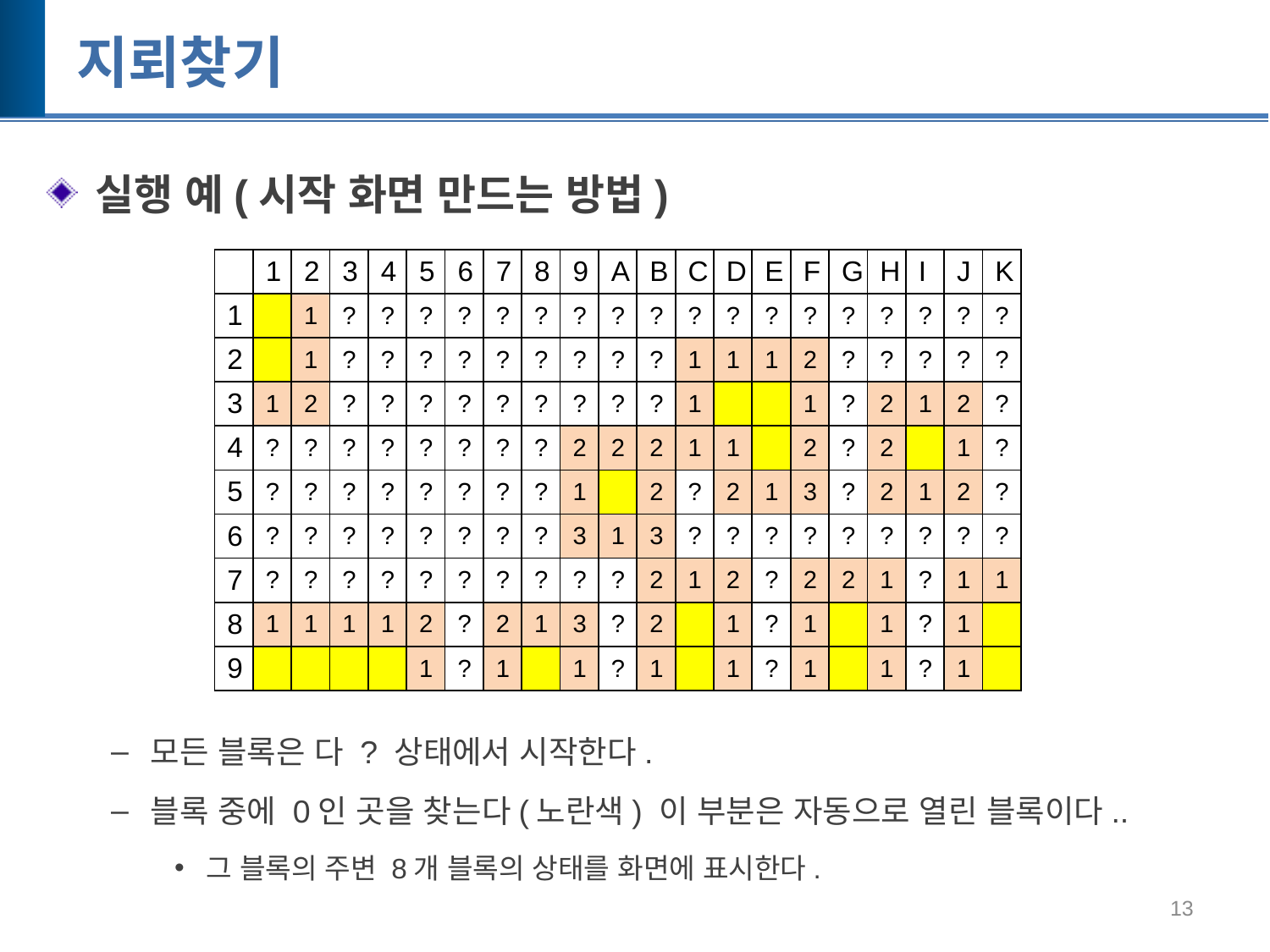

# 지뢰찾기
실행 예(시작 화면 만드는 방법)

모든 블록은 다 ? 상태에서 시작한다.
블록 중에 0인 곳을 찾는다(노란색) 이 부분은 자동으로 열린 블록이다..
그 블록의 주변 8개 블록의 상태를 화면에 표시한다.
|  | 1 | 2 | 3 | 4 | 5 | 6 | 7 | 8 | 9 | A | B | C | D | E | F | G | H | I | J | K |
| --- | --- | --- | --- | --- | --- | --- | --- | --- | --- | --- | --- | --- | --- | --- | --- | --- | --- | --- | --- | --- |
| 1 |  | 1 | ? | ? | ? | ? | ? | ? | ? | ? | ? | ? | ? | ? | ? | ? | ? | ? | ? | ? |
| 2 |  | 1 | ? | ? | ? | ? | ? | ? | ? | ? | ? | 1 | 1 | 1 | 2 | ? | ? | ? | ? | ? |
| 3 | 1 | 2 | ? | ? | ? | ? | ? | ? | ? | ? | ? | 1 |  |  | 1 | ? | 2 | 1 | 2 | ? |
| 4 | ? | ? | ? | ? | ? | ? | ? | ? | 2 | 2 | 2 | 1 | 1 |  | 2 | ? | 2 |  | 1 | ? |
| 5 | ? | ? | ? | ? | ? | ? | ? | ? | 1 |  | 2 | ? | 2 | 1 | 3 | ? | 2 | 1 | 2 | ? |
| 6 | ? | ? | ? | ? | ? | ? | ? | ? | 3 | 1 | 3 | ? | ? | ? | ? | ? | ? | ? | ? | ? |
| 7 | ? | ? | ? | ? | ? | ? | ? | ? | ? | ? | 2 | 1 | 2 | ? | 2 | 2 | 1 | ? | 1 | 1 |
| 8 | 1 | 1 | 1 | 1 | 2 | ? | 2 | 1 | 3 | ? | 2 |  | 1 | ? | 1 |  | 1 | ? | 1 |  |
| 9 |  |  |  |  | 1 | ? | 1 |  | 1 | ? | 1 |  | 1 | ? | 1 |  | 1 | ? | 1 |  |
13